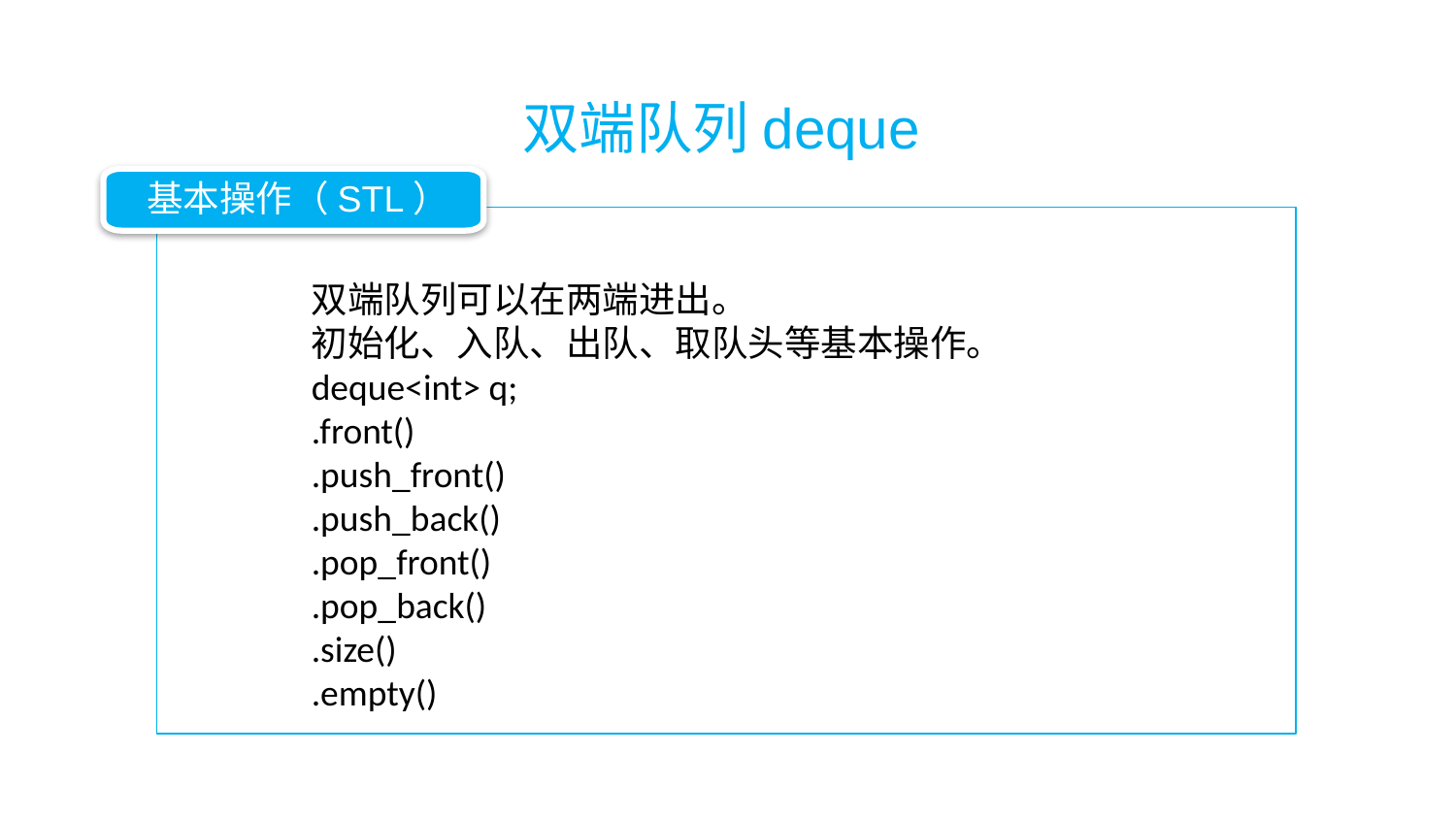

双端队列deque

基本操作（STL）
双端队列可以在两端进出。
初始化、入队、出队、取队头等基本操作。
deque<int> q;
.front()
.push_front()
.push_back()
.pop_front()
.pop_back()
.size()
.empty()
16